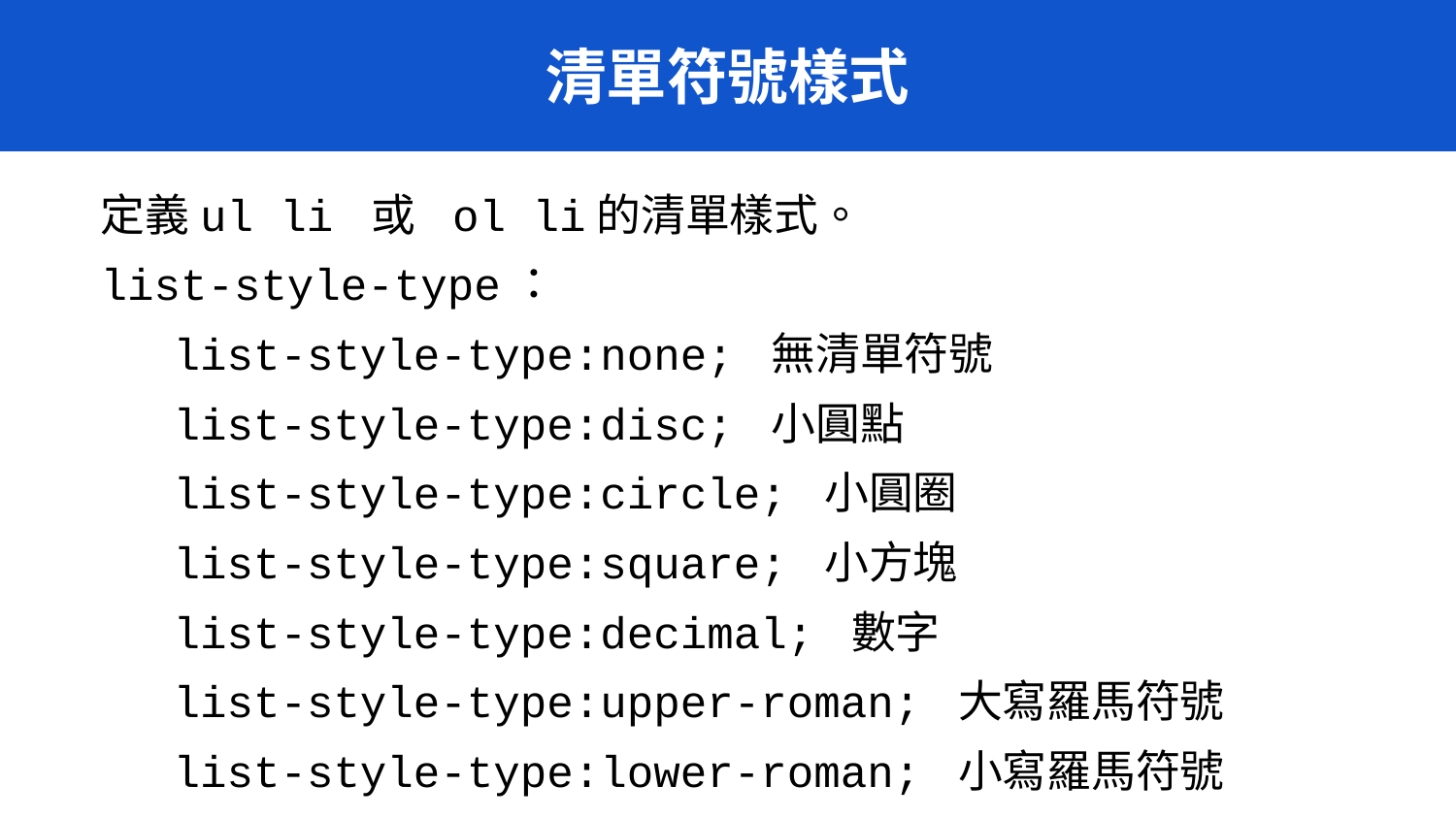

# 清單符號樣式
定義ul li 或 ol li的清單樣式。
list-style-type：
list-style-type:none; 無清單符號
list-style-type:disc; 小圓點
list-style-type:circle; 小圓圈
list-style-type:square; 小方塊
list-style-type:decimal; 數字
list-style-type:upper-roman; 大寫羅馬符號
list-style-type:lower-roman; 小寫羅馬符號